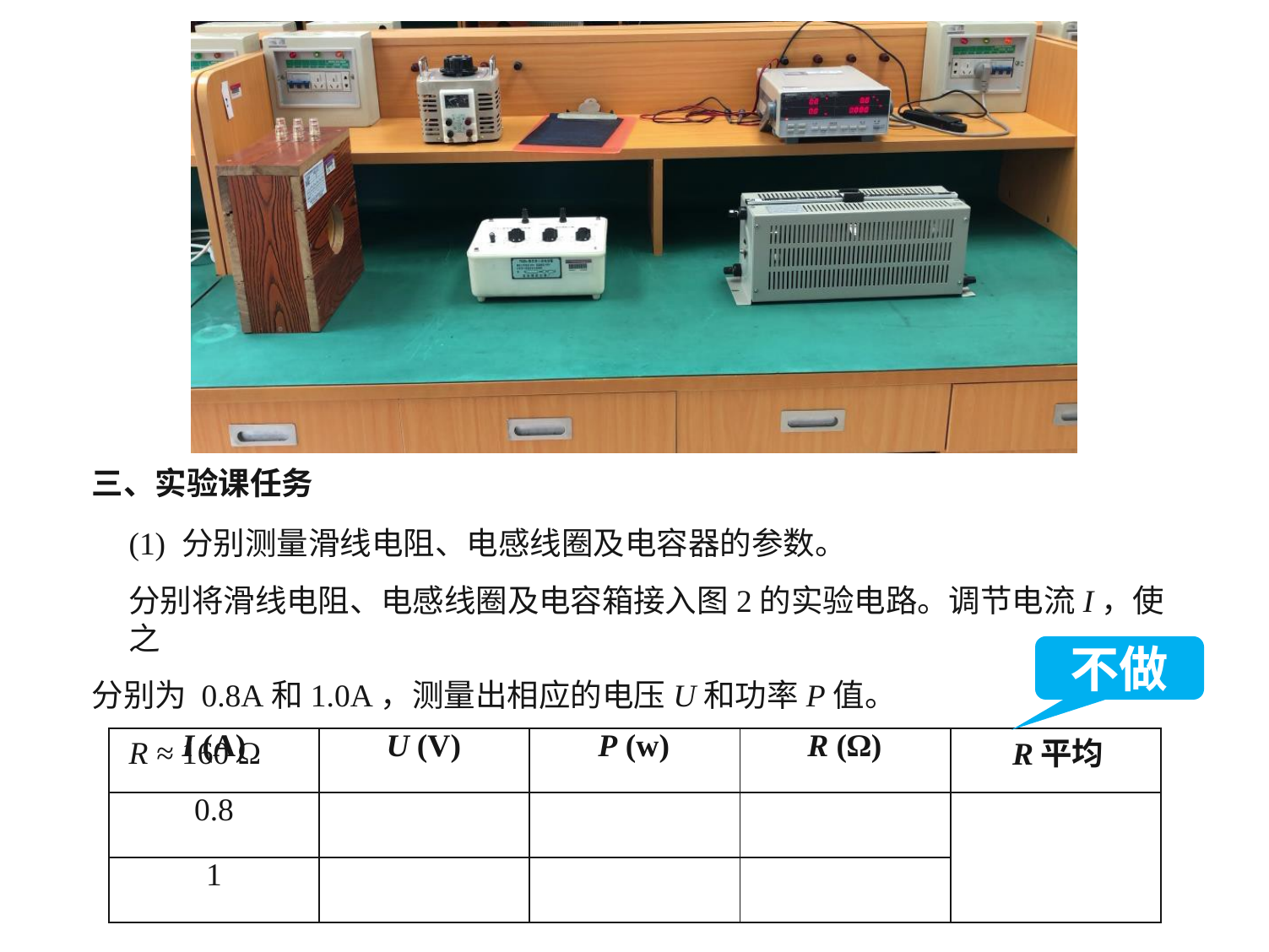

三、实验课任务
(1) 分别测量滑线电阻、电感线圈及电容器的参数。
分别将滑线电阻、电感线圈及电容箱接入图2的实验电路。调节电流I，使之
分别为 0.8A和1.0A，测量出相应的电压U和功率P值。
R ≈ 160 Ω
不做
| I (A) | U (V) | P (w) | R (Ω) | R平均 |
| --- | --- | --- | --- | --- |
| 0.8 |  |  |  |  |
| 1 |  |  |  |  |